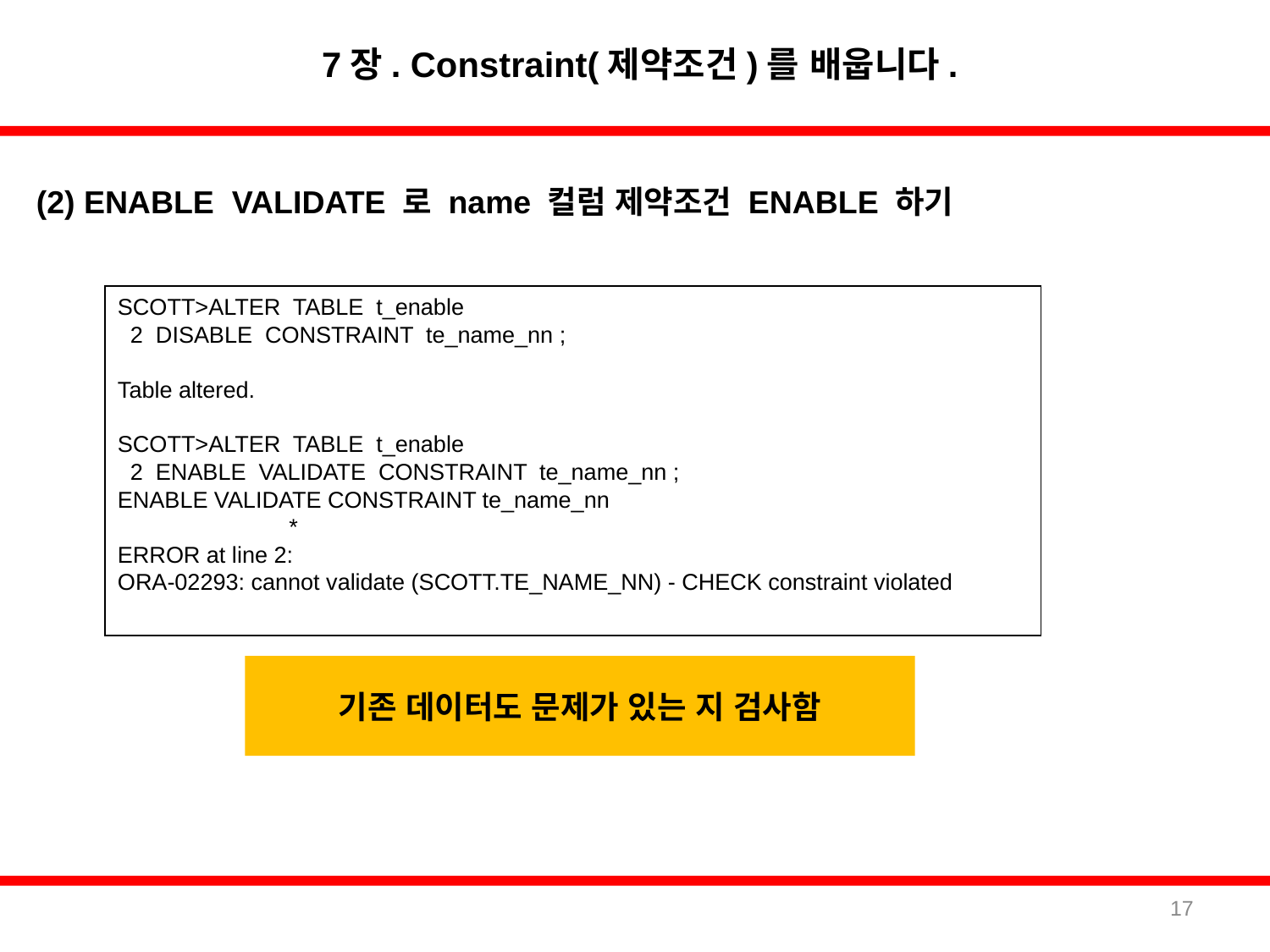

7장. Constraint(제약조건)를 배웁니다.

 (2) ENABLE  VALIDATE 로 name 컬럼 제약조건 ENABLE 하기
SCOTT>ALTER  TABLE  t_enable
  2  DISABLE  CONSTRAINT  te_name_nn ;

Table altered.

SCOTT>ALTER  TABLE  t_enable
  2  ENABLE  VALIDATE  CONSTRAINT  te_name_nn ;
ENABLE VALIDATE CONSTRAINT te_name_nn
                           *
ERROR at line 2:
ORA-02293: cannot validate (SCOTT.TE_NAME_NN) - CHECK constraint violated

기존 데이터도 문제가 있는 지 검사함

17